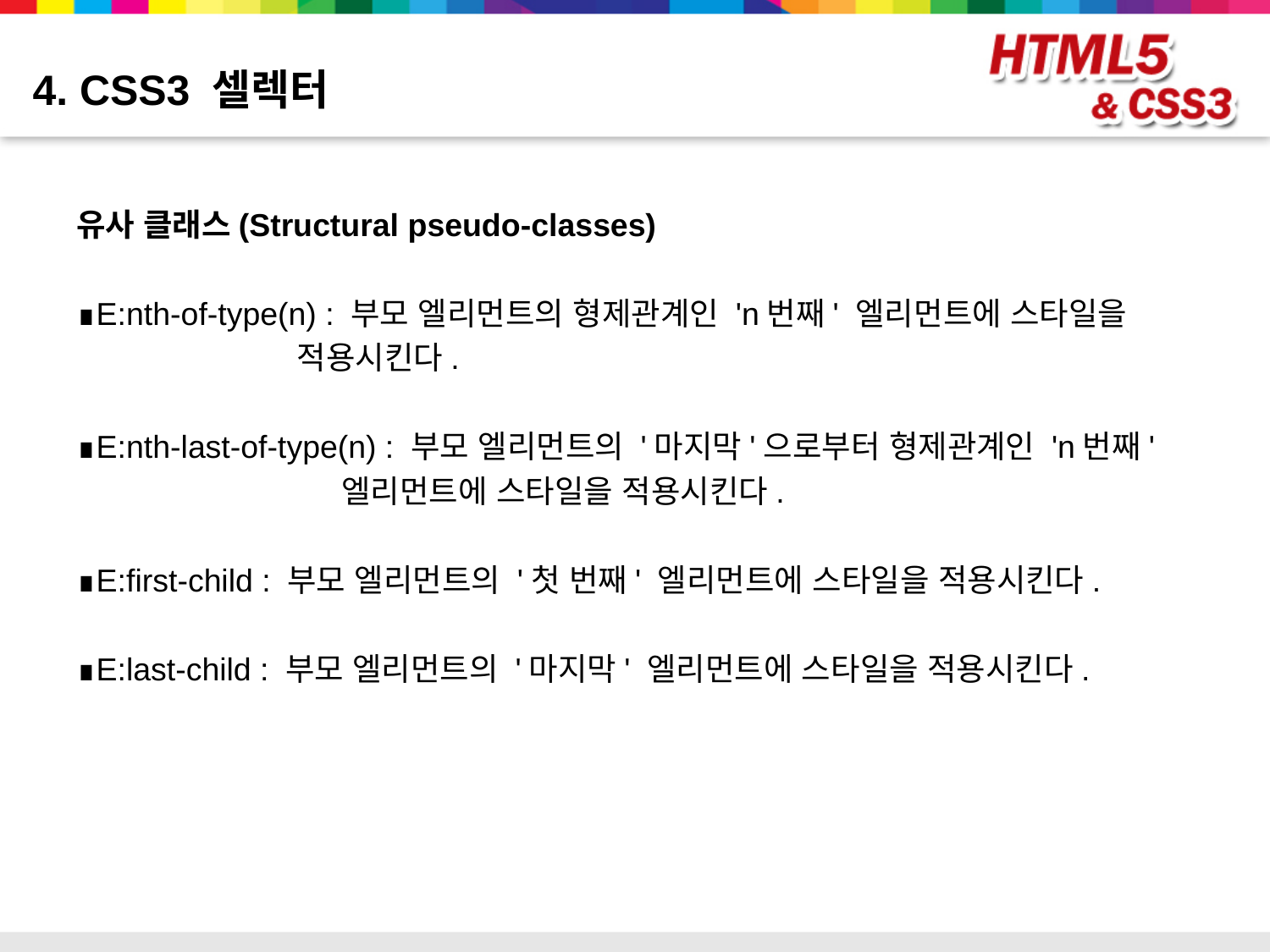

# 4. CSS3 셀렉터
유사 클래스(Structural pseudo-classes)

∎E:nth-of-type(n) : 부모 엘리먼트의 형제관계인 'n번째' 엘리먼트에 스타일을
                        적용시킨다.

∎E:nth-last-of-type(n) : 부모 엘리먼트의 '마지막'으로부터 형제관계인 'n번째'
                             엘리먼트에 스타일을 적용시킨다.

∎E:first-child : 부모 엘리먼트의 '첫 번째' 엘리먼트에 스타일을 적용시킨다.

∎E:last-child : 부모 엘리먼트의 '마지막' 엘리먼트에 스타일을 적용시킨다.